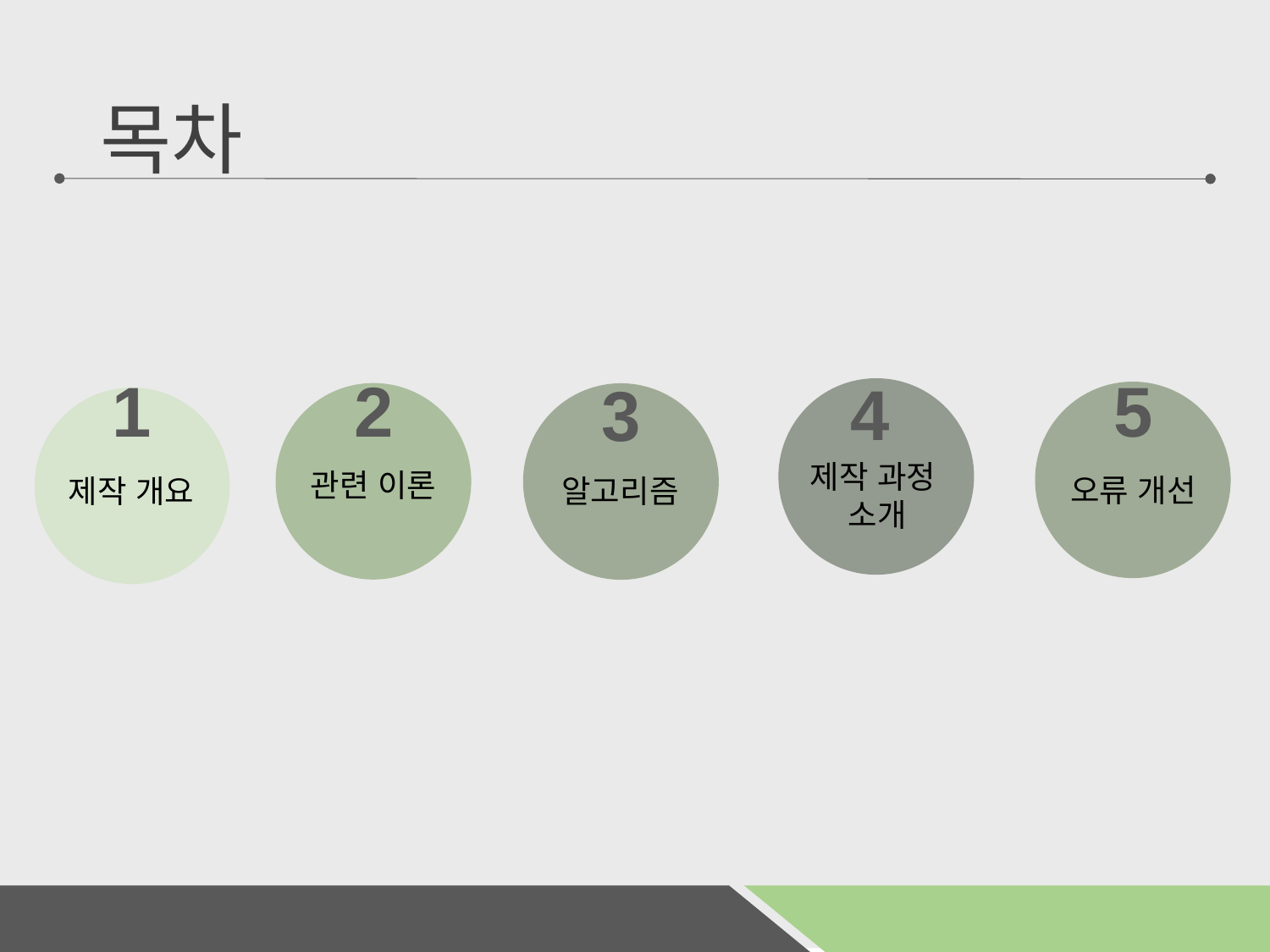

# 목차
2

관련 이론
5

오류 개선
1

제작 개요
4

제작 과정
소개
3

알고리즘